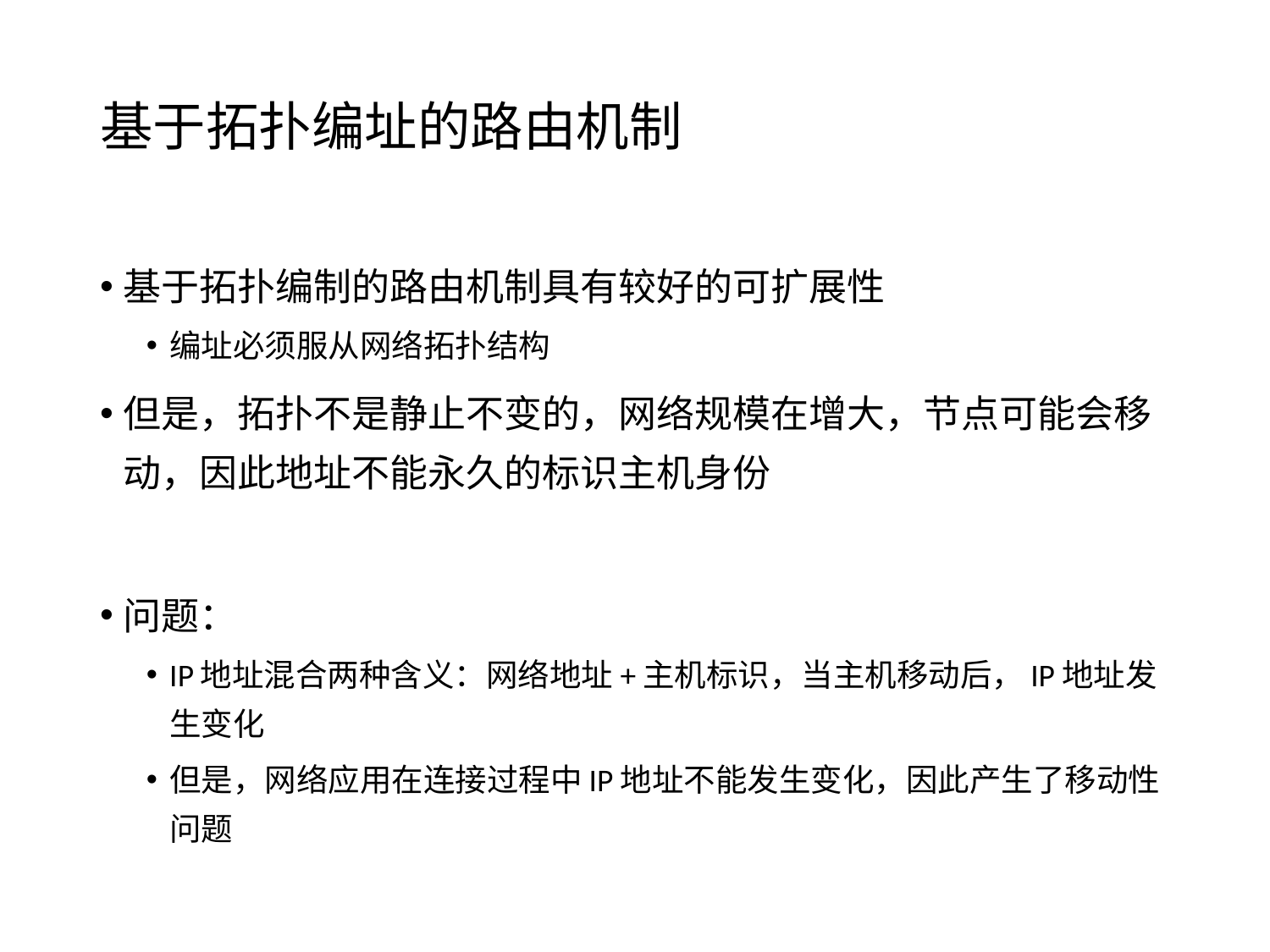

# 基于拓扑编址的路由机制
基于拓扑编制的路由机制具有较好的可扩展性
编址必须服从网络拓扑结构
但是，拓扑不是静止不变的，网络规模在增大，节点可能会移动，因此地址不能永久的标识主机身份

问题：
IP地址混合两种含义：网络地址+主机标识，当主机移动后，IP地址发生变化
但是，网络应用在连接过程中IP地址不能发生变化，因此产生了移动性问题
51